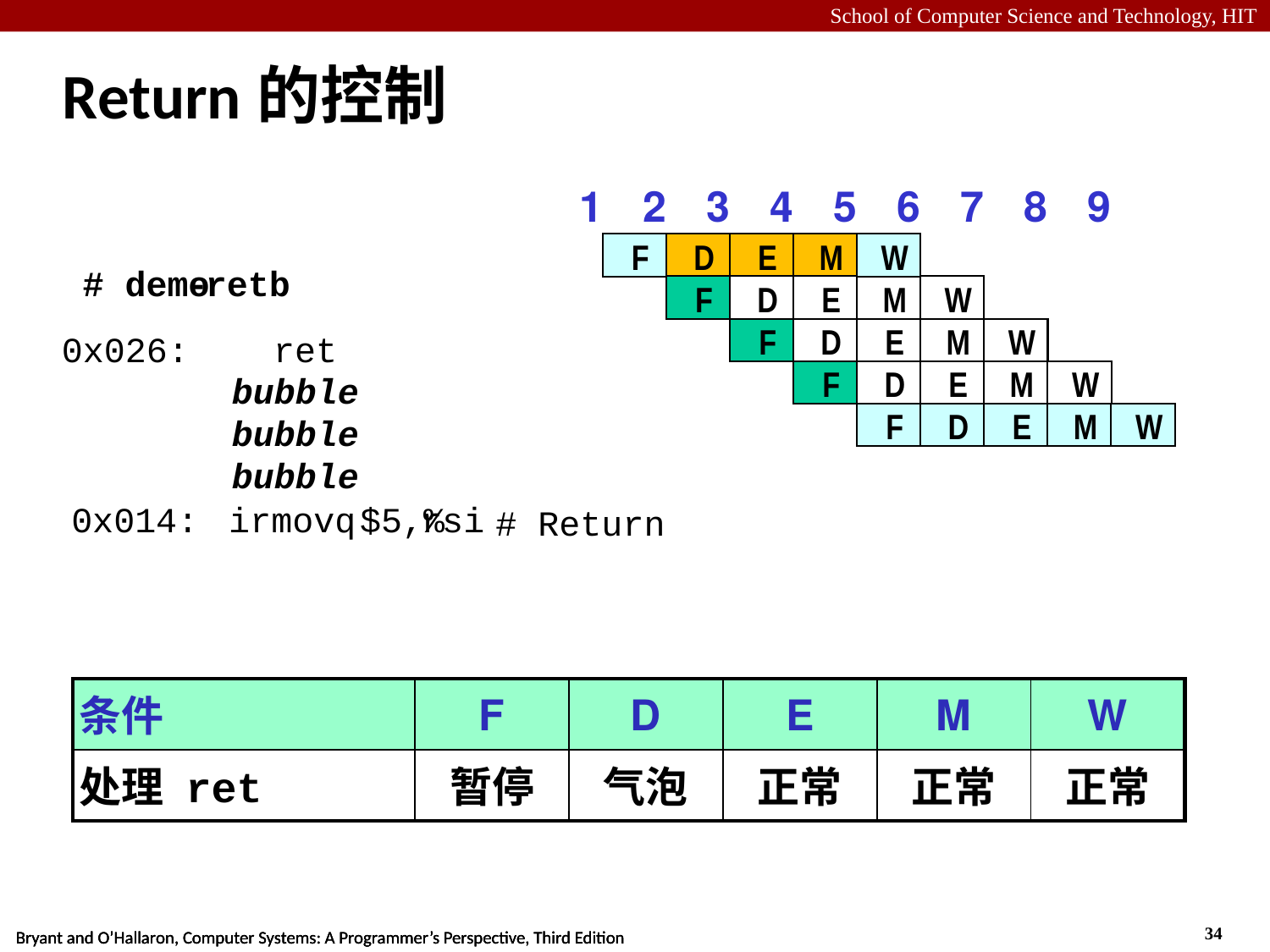

# Return的控制

1
2
3
4
5
6
7
8
9

F
D
E
M
W
# demo
retb
-

F
D
E
M
W

F
D
E
M
W
0x026:    ret

F
D
E
M
W
bubble

F
F
D
D
E
E
M
M
W
W
bubble

bubble

rsi
0x014:
irmovq
$5,%
# Return
| 条件 | F | D | E | M | W |
| --- | --- | --- | --- | --- | --- |
| 处理 ret | 暂停 | 气泡 | 正常 | 正常 | 正常 |